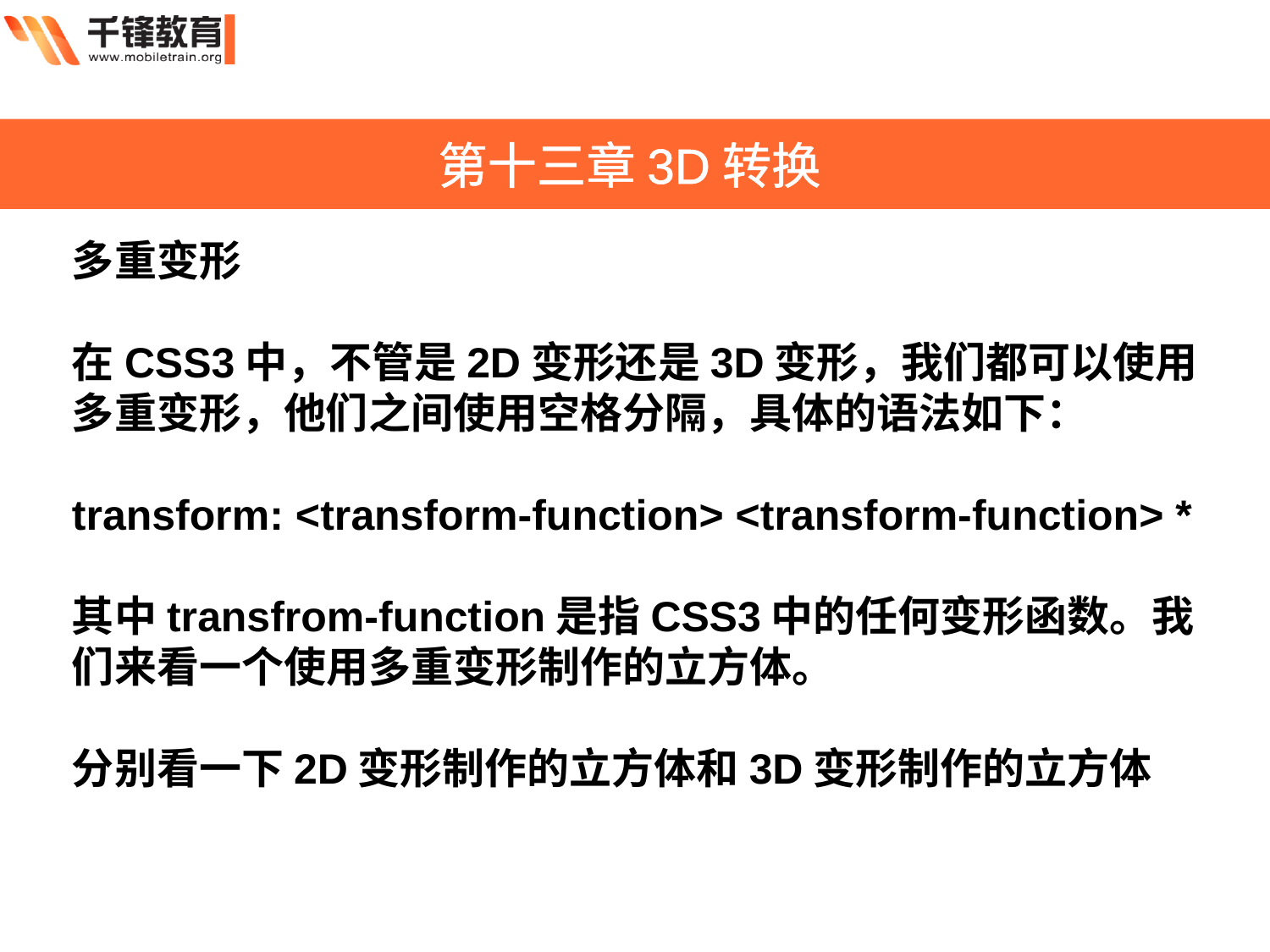

第十三章3D转换
多重变形

在CSS3中，不管是2D变形还是3D变形，我们都可以使用多重变形，他们之间使用空格分隔，具体的语法如下：

transform: <transform-function> <transform-function> *

其中transfrom-function是指CSS3中的任何变形函数。我们来看一个使用多重变形制作的立方体。

分别看一下2D变形制作的立方体和3D变形制作的立方体